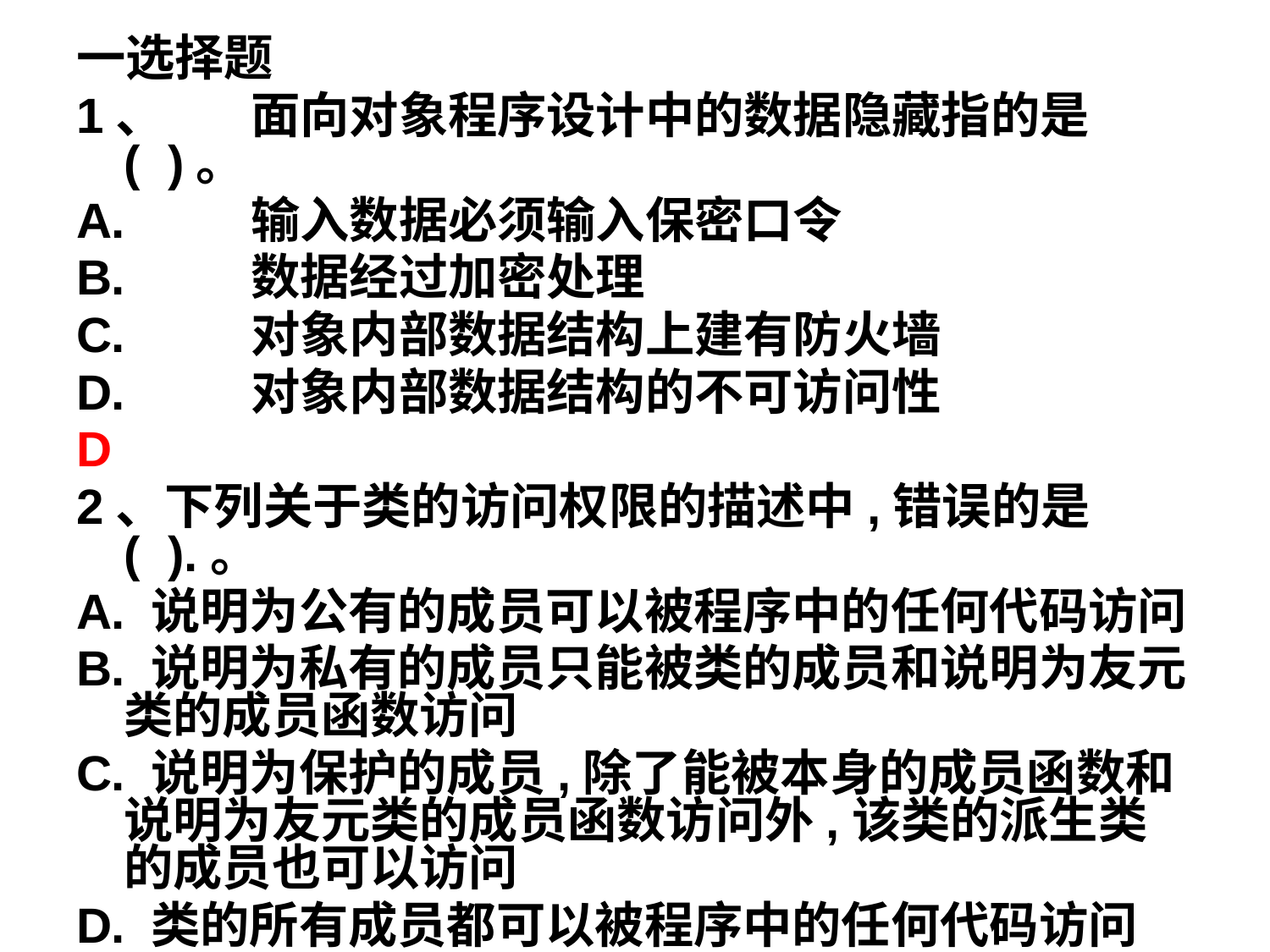

一选择题
1、	面向对象程序设计中的数据隐藏指的是(  )。
A. 	输入数据必须输入保密口令
B. 	数据经过加密处理
C. 	对象内部数据结构上建有防火墙
D. 	对象内部数据结构的不可访问性
D
2、下列关于类的访问权限的描述中,错误的是(  ).。
A. 说明为公有的成员可以被程序中的任何代码访问
B. 说明为私有的成员只能被类的成员和说明为友元类的成员函数访问
C. 说明为保护的成员,除了能被本身的成员函数和说明为友元类的成员函数访问外,该类的派生类的成员也可以访问
D. 类的所有成员都可以被程序中的任何代码访问
D